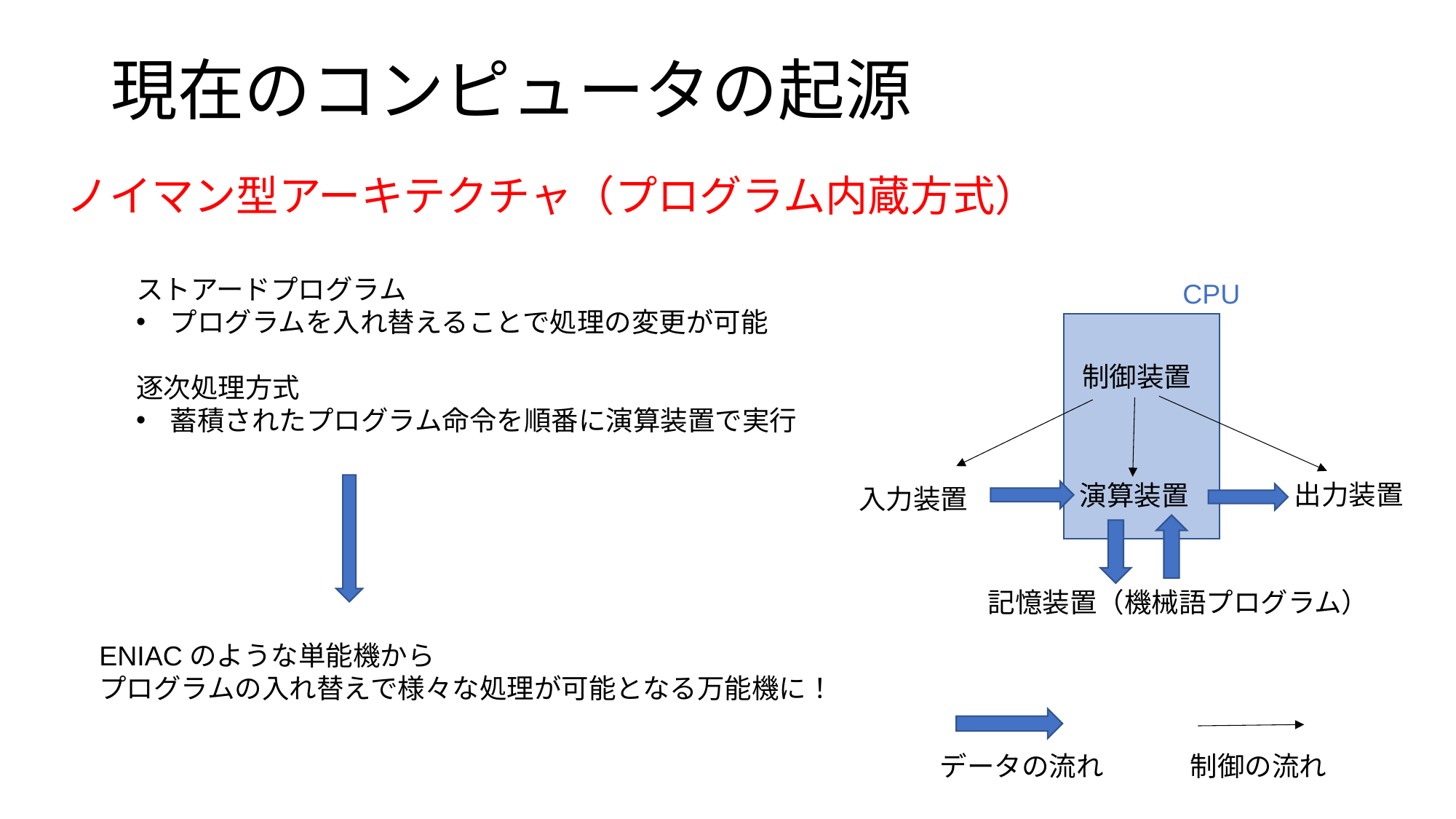

# 現在のコンピュータの起源
ノイマン型アーキテクチャ（プログラム内蔵方式）
ストアードプログラム
プログラムを入れ替えることで処理の変更が可能

逐次処理方式
蓄積されたプログラム命令を順番に演算装置で実行
CPU

制御装置

出力装置
演算装置

入力装置

記憶装置（機械語プログラム）
ENIACのような単能機から
プログラムの入れ替えで様々な処理が可能となる万能機に！

データの流れ
制御の流れ